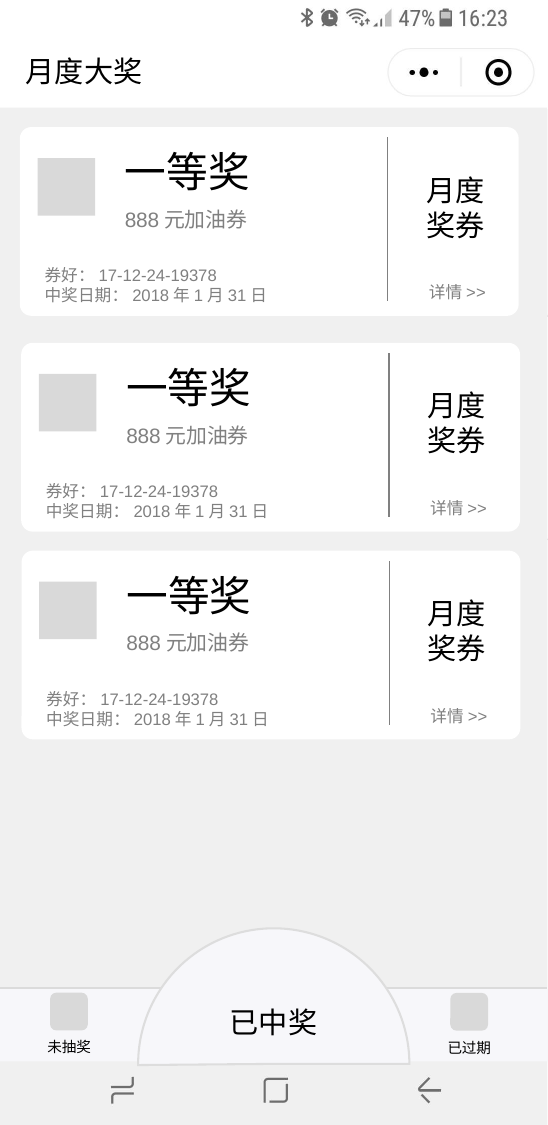

# 月度大奖

一等奖

月度奖券
888元加油券
券好：17-12-24-19378
中奖日期：2018年1月31日
详情>>

一等奖

月度奖券
888元加油券
券好：17-12-24-19378
中奖日期：2018年1月31日
详情>>

一等奖

月度奖券
888元加油券
券好：17-12-24-19378
中奖日期：2018年1月31日
详情>>

已中奖

未抽奖

已过期